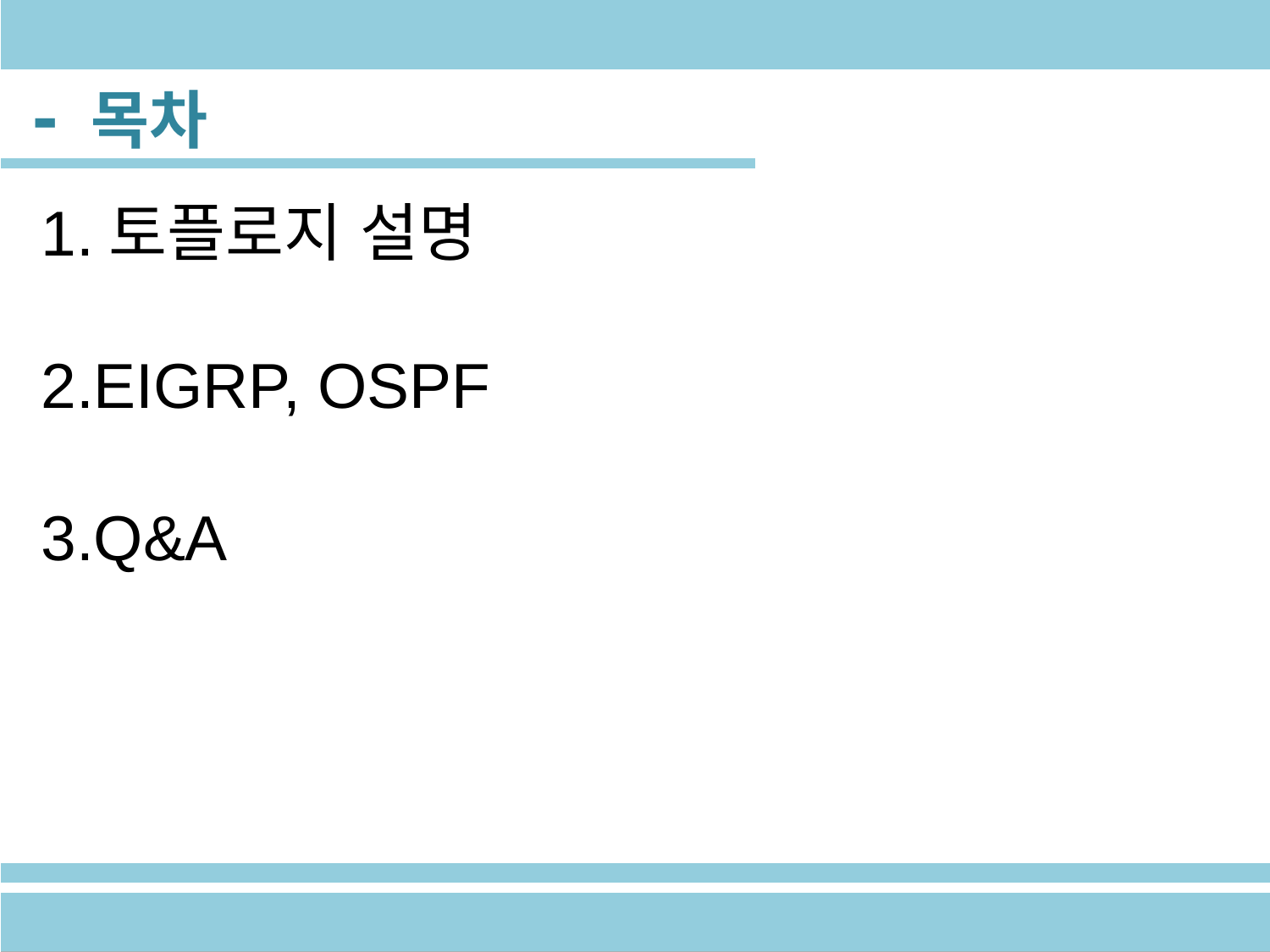

- 목차
1.토플로지 설명

2.EIGRP, OSPF

3.Q&A